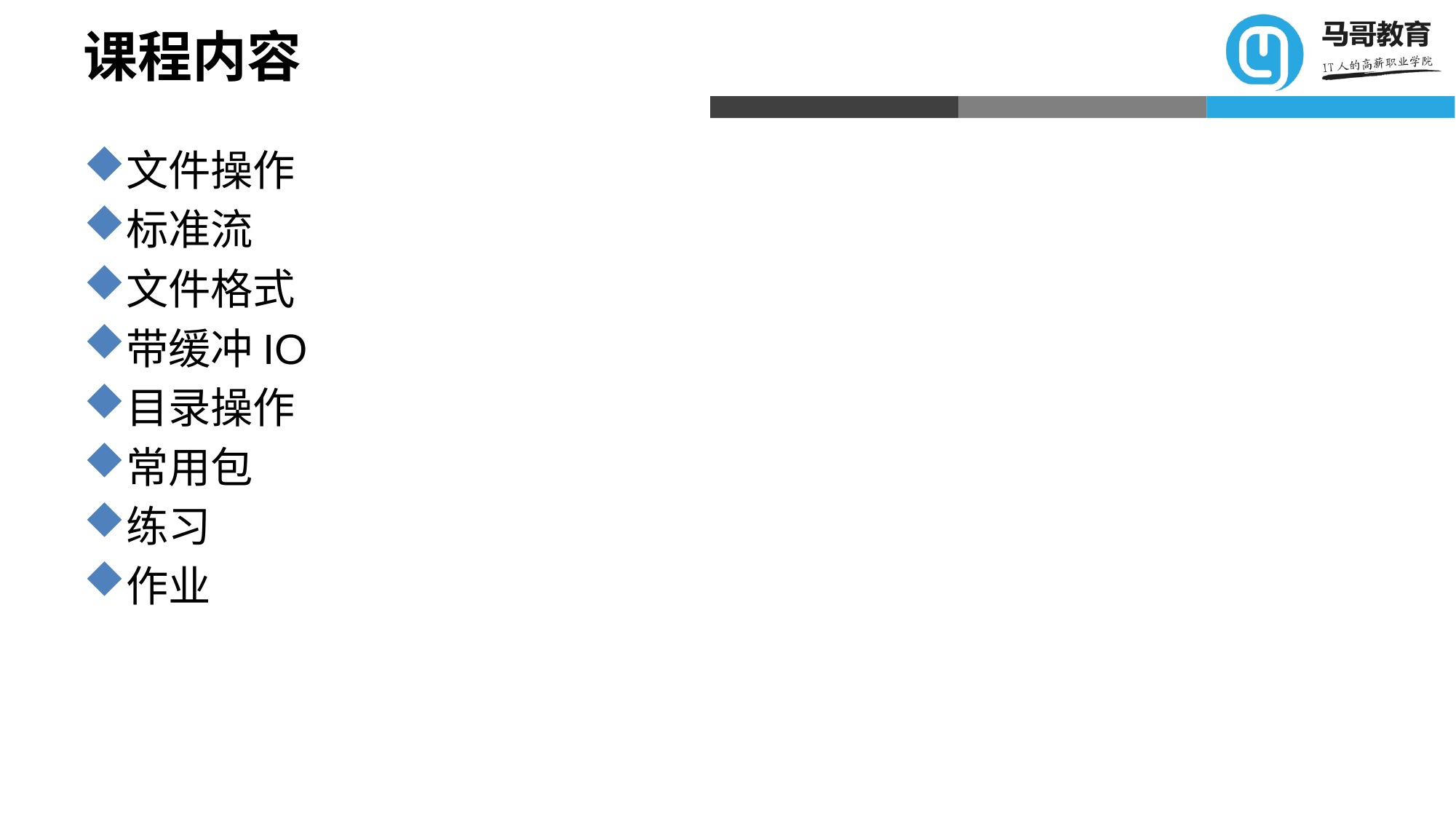

# 课程内容
文件操作
标准流
文件格式
带缓冲IO
目录操作
常用包
练习
作业